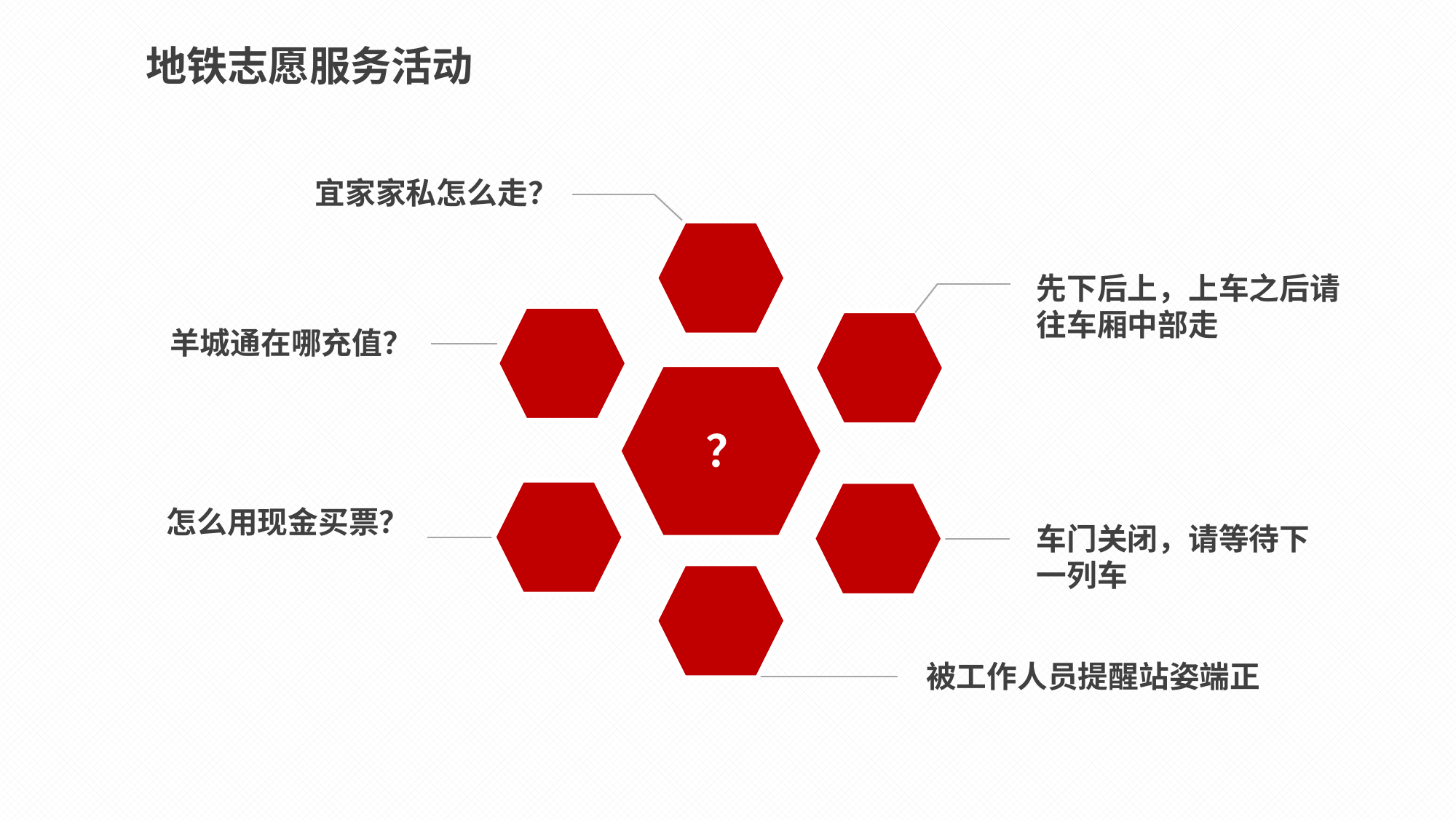

地铁志愿服务活动
宜家家私怎么走？

先下后上，上车之后请往车厢中部走

羊城通在哪充值？

？

怎么用现金买票？
车门关闭，请等待下一列车

被工作人员提醒站姿端正